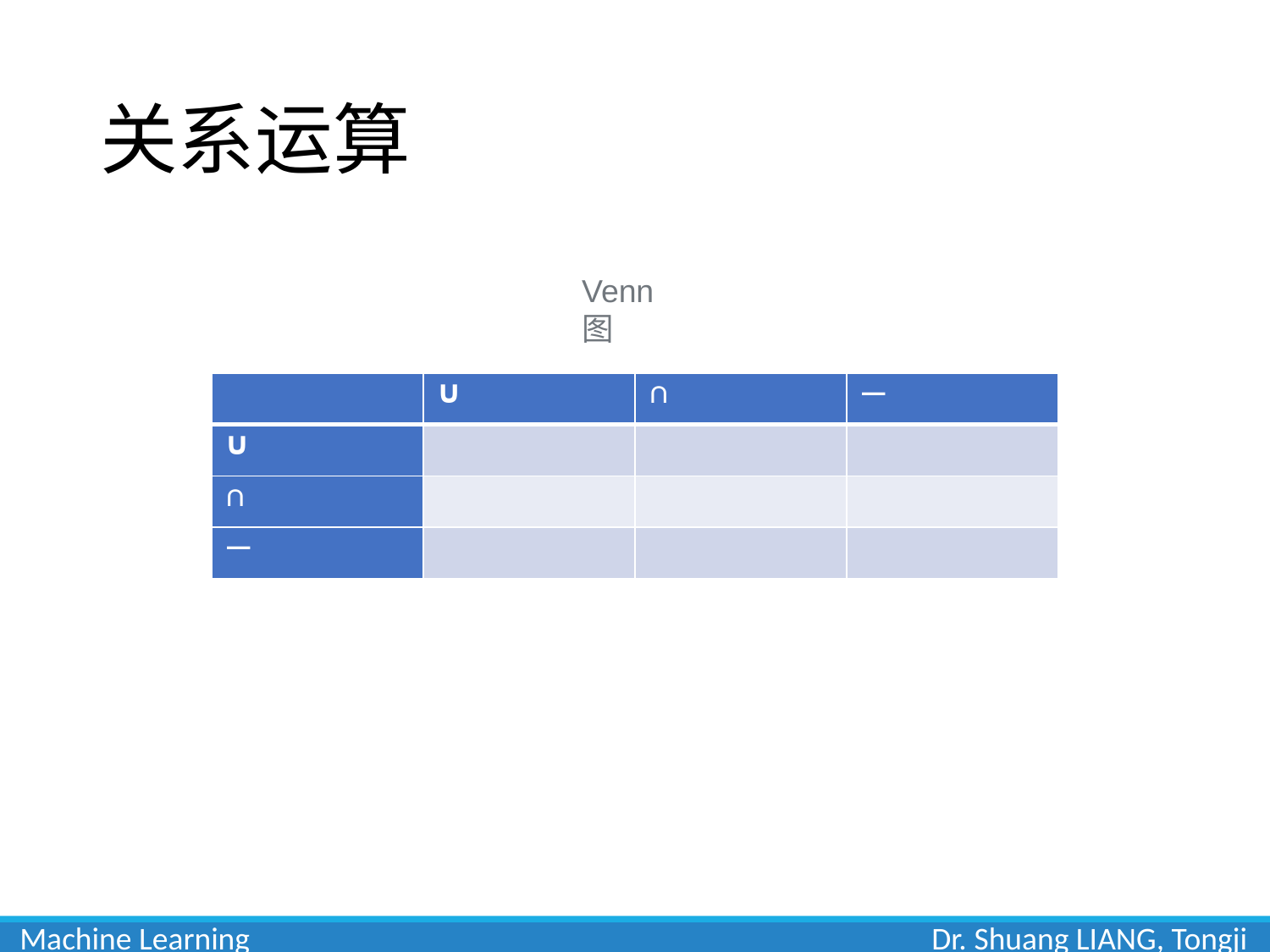

# 关系运算
Venn图
|  | ∪ | ∩ | — |
| --- | --- | --- | --- |
| ∪ |  |  |  |
| ∩ |  |  |  |
| — |  |  |  |